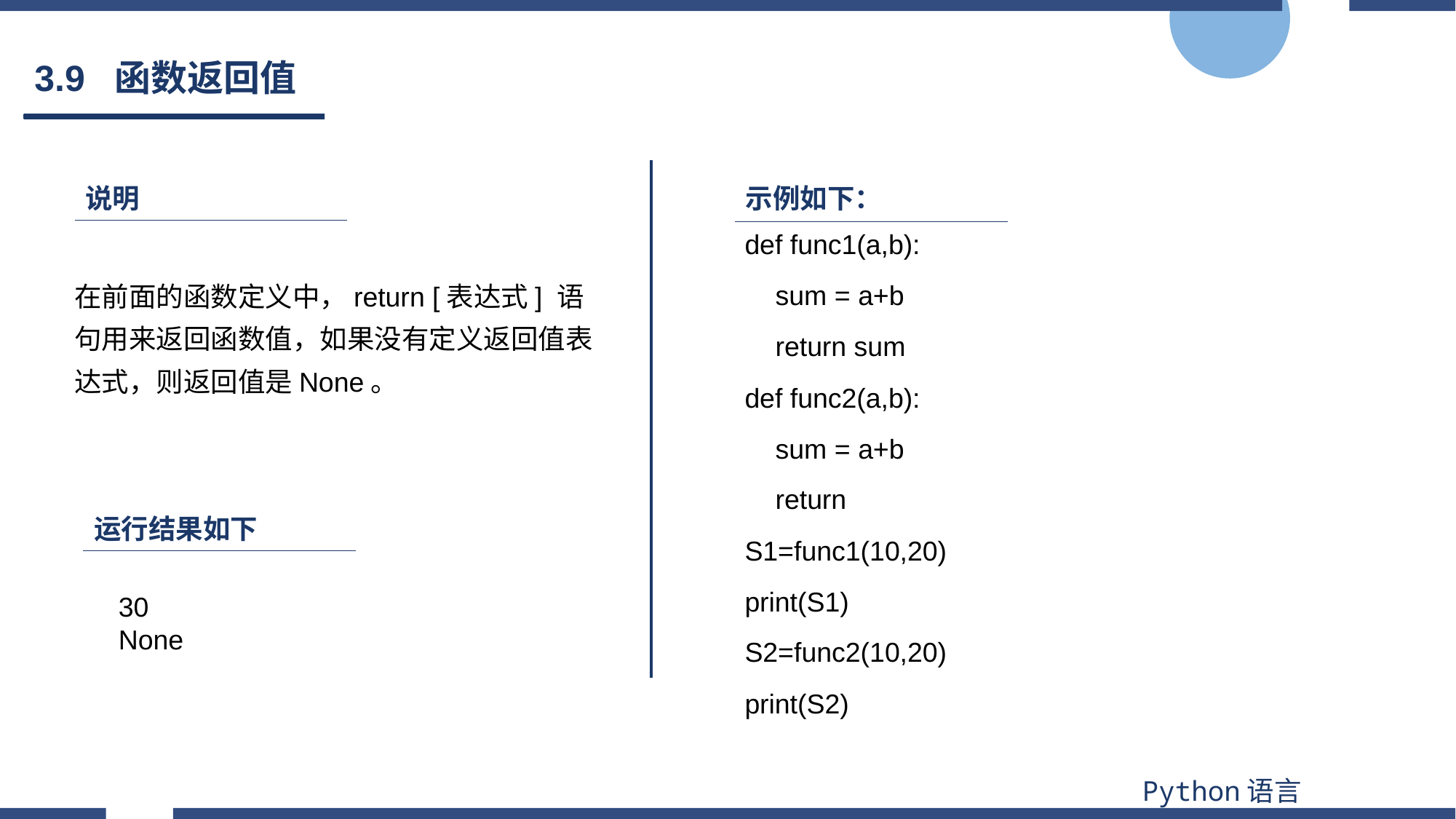

# 3.9  函数返回值
说明
示例如下：
def func1(a,b):
    sum = a+b
    return sum
def func2(a,b):
    sum = a+b
    return
S1=func1(10,20)
print(S1)
S2=func2(10,20)
print(S2)

在前面的函数定义中，return [表达式] 语句用来返回函数值，如果没有定义返回值表达式，则返回值是None。
运行结果如下
30
None